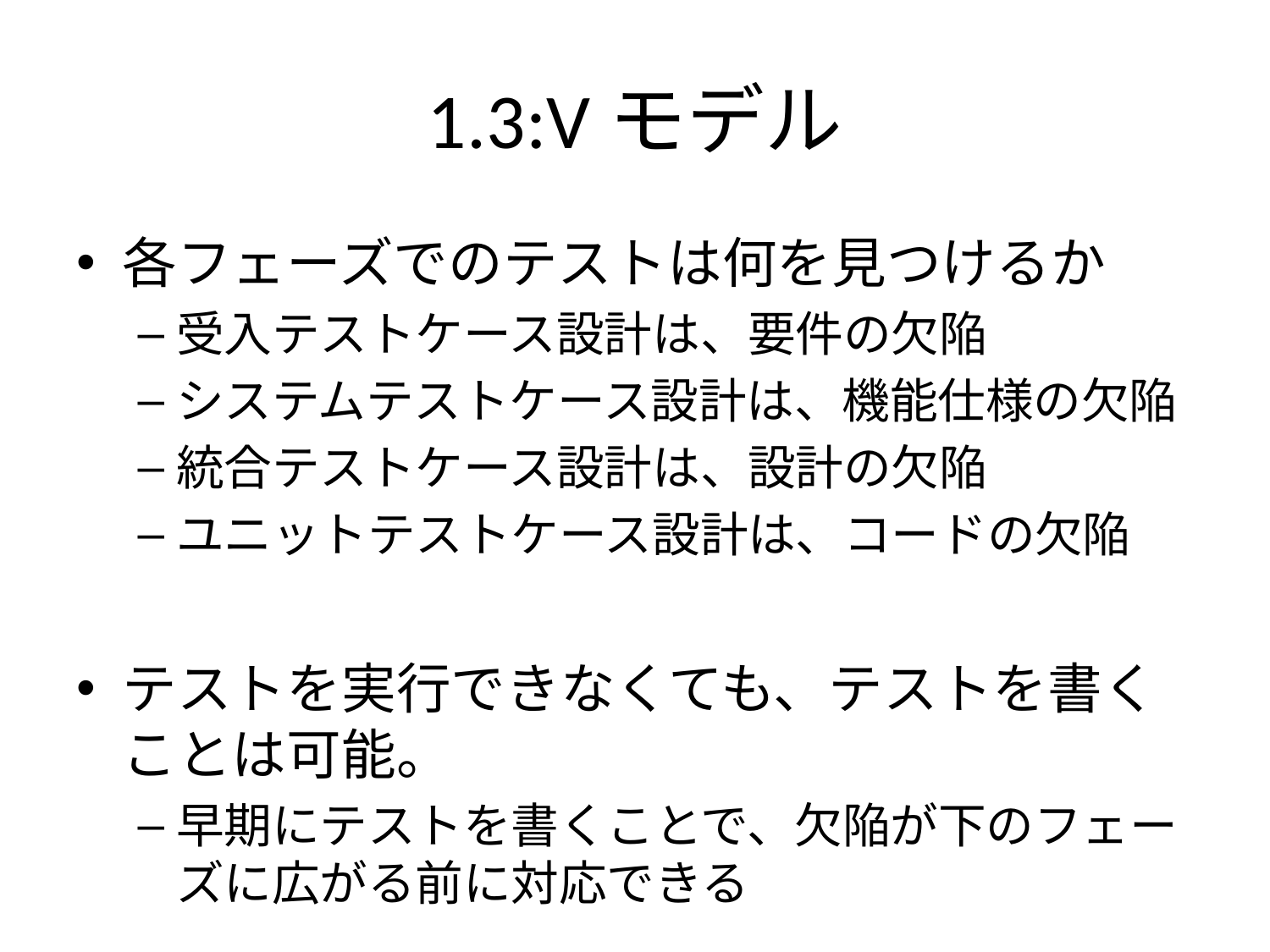

# 1.3:Vモデル
各フェーズでのテストは何を見つけるか
受入テストケース設計は、要件の欠陥
システムテストケース設計は、機能仕様の欠陥
統合テストケース設計は、設計の欠陥
ユニットテストケース設計は、コードの欠陥

テストを実行できなくても、テストを書くことは可能。
早期にテストを書くことで、欠陥が下のフェーズに広がる前に対応できる